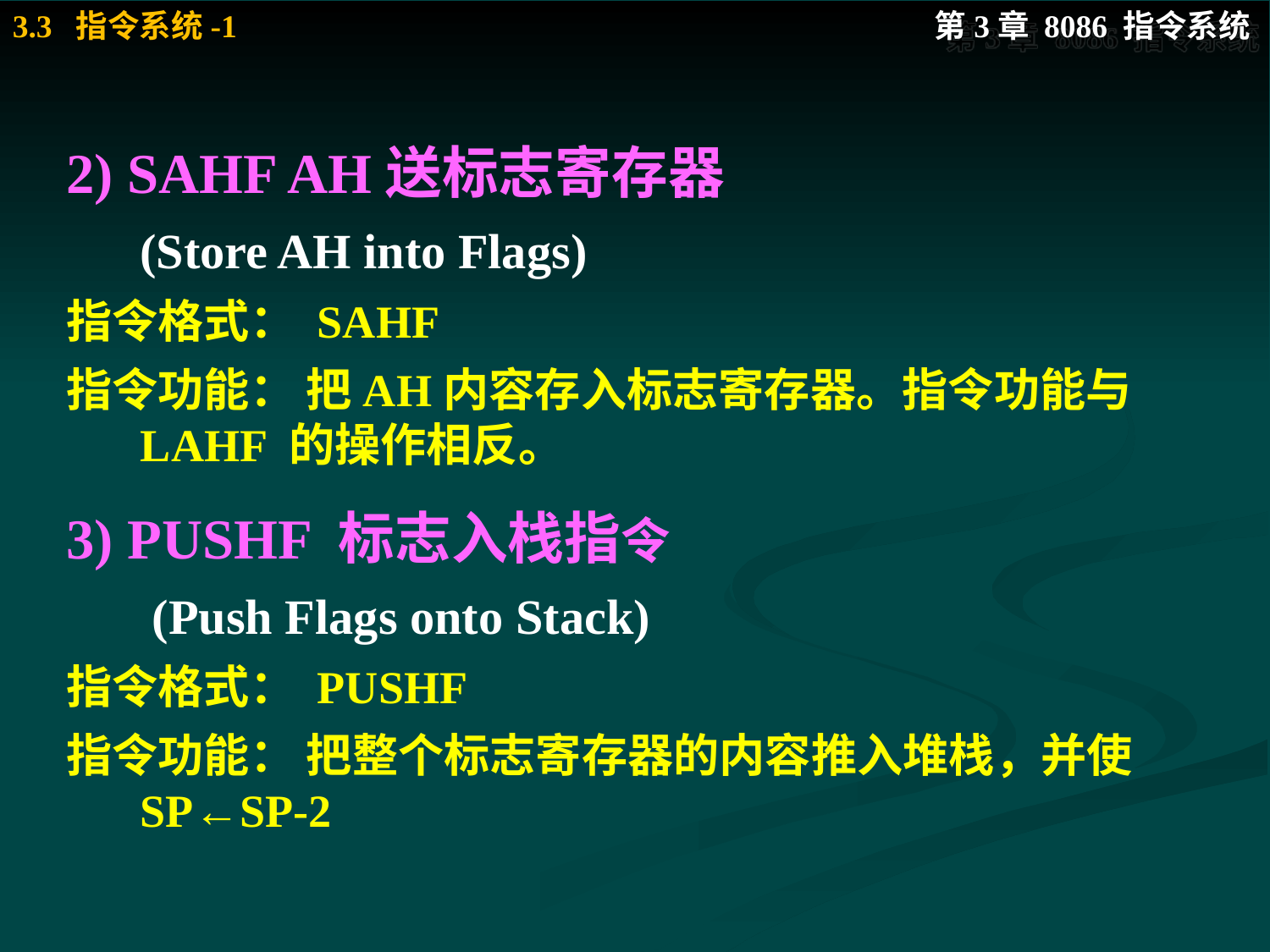

2) SAHF AH送标志寄存器
      (Store AH into Flags)
指令格式： SAHF
指令功能： 把AH内容存入标志寄存器。指令功能与LAHF 的操作相反。
3) PUSHF 标志入栈指令
       (Push Flags onto Stack)
指令格式： PUSHF
指令功能： 把整个标志寄存器的内容推入堆栈，并使SP←SP-2